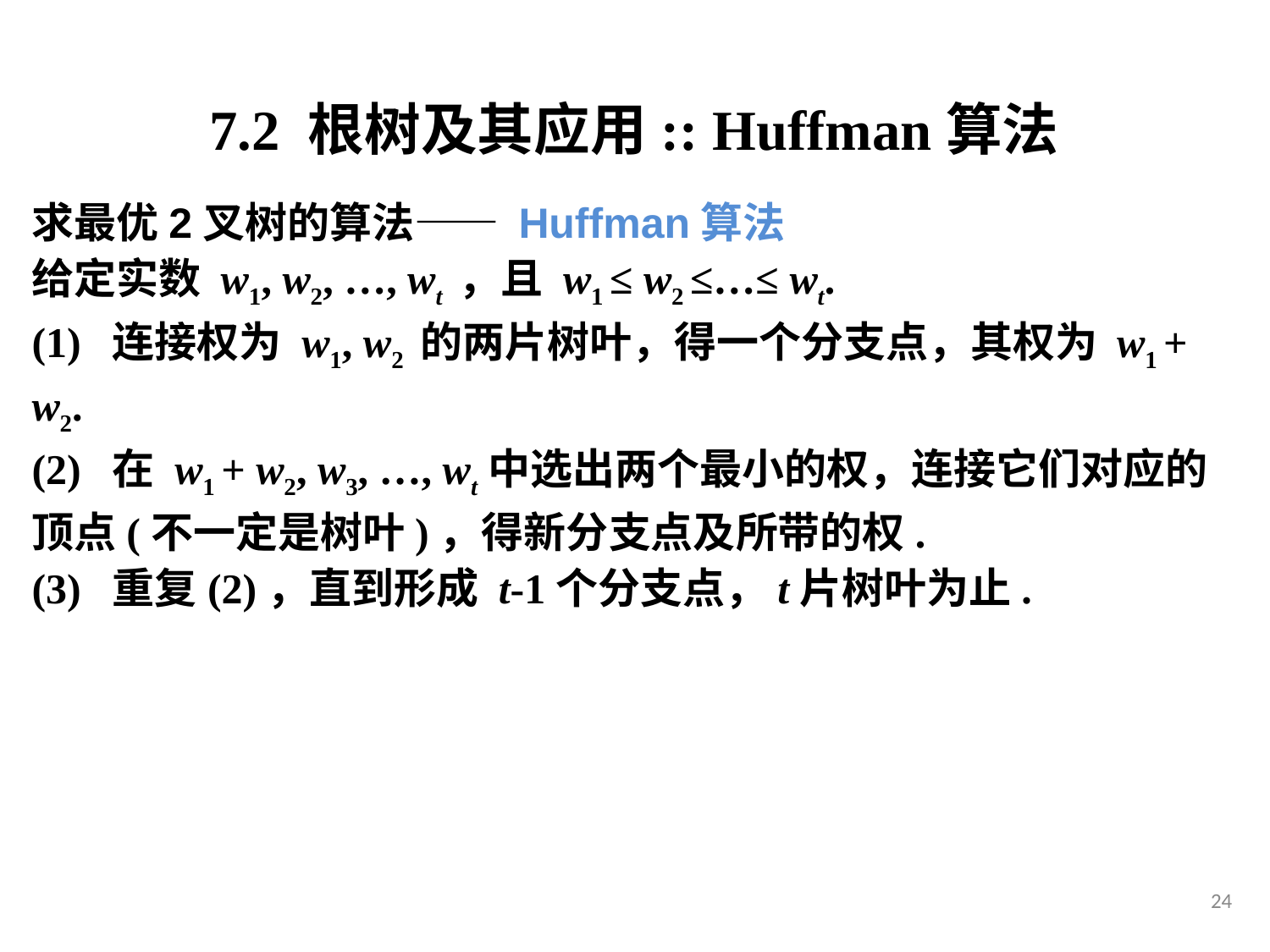

7.2 根树及其应用:: Huffman算法

求最优2叉树的算法—— Huffman算法
给定实数 w1, w2, …, wt ，且 w1 ≤ w2 ≤…≤ wt.
(1)  连接权为 w1, w2 的两片树叶，得一个分支点，其权为 w1 + w2.
(2)  在 w1 + w2, w3, …, wt中选出两个最小的权，连接它们对应的顶点(不一定是树叶)，得新分支点及所带的权.
(3)  重复(2)，直到形成 t-1个分支点，t片树叶为止.

24